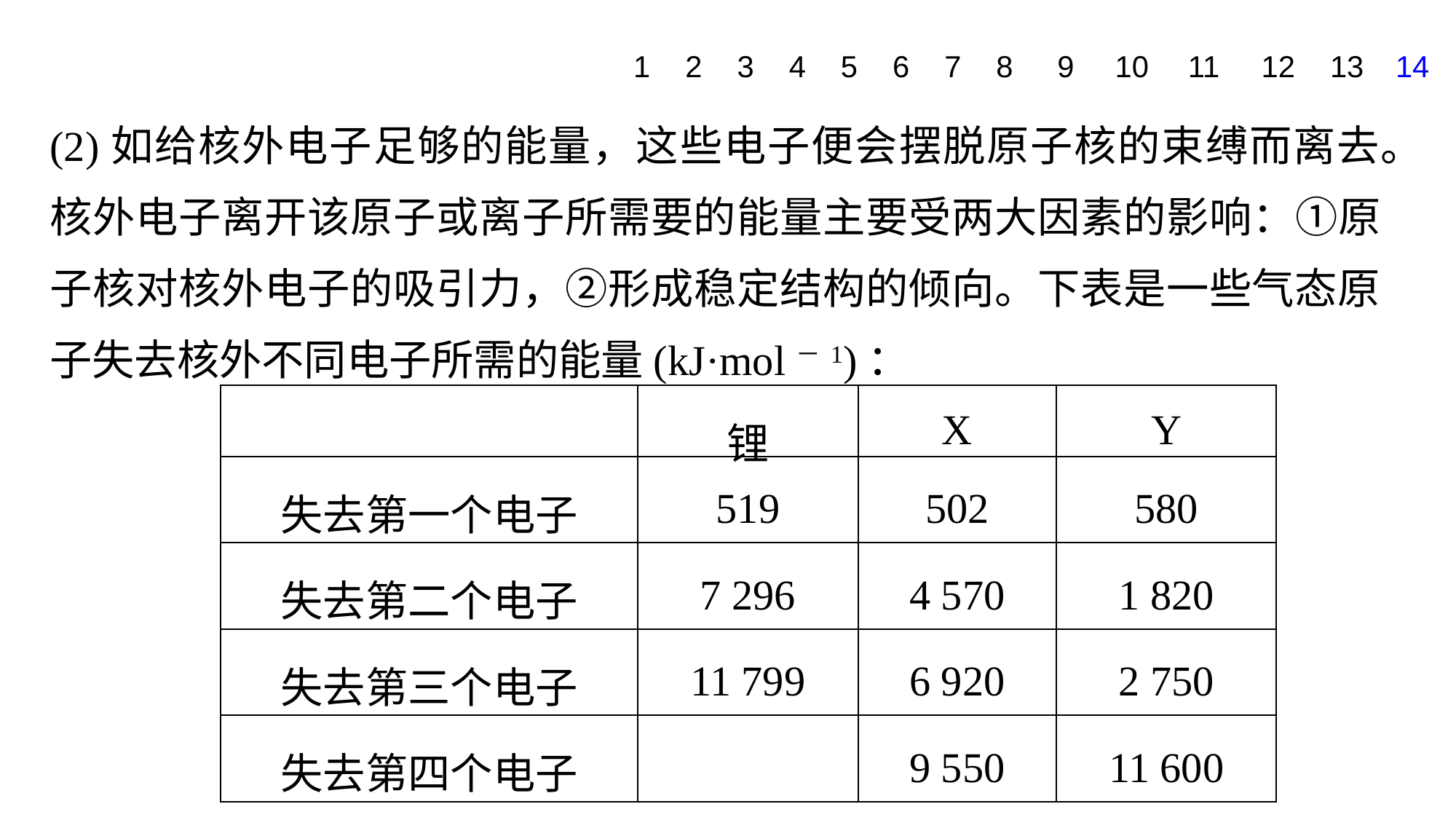

1
2
3
4
5
6
7
8
9
10
11
12
13
14
(2)如给核外电子足够的能量，这些电子便会摆脱原子核的束缚而离去。核外电子离开该原子或离子所需要的能量主要受两大因素的影响：①原子核对核外电子的吸引力，②形成稳定结构的倾向。下表是一些气态原子失去核外不同电子所需的能量(kJ·mol－1)：
|  | 锂 | X | Y |
| --- | --- | --- | --- |
| 失去第一个电子 | 519 | 502 | 580 |
| 失去第二个电子 | 7 296 | 4 570 | 1 820 |
| 失去第三个电子 | 11 799 | 6 920 | 2 750 |
| 失去第四个电子 |  | 9 550 | 11 600 |